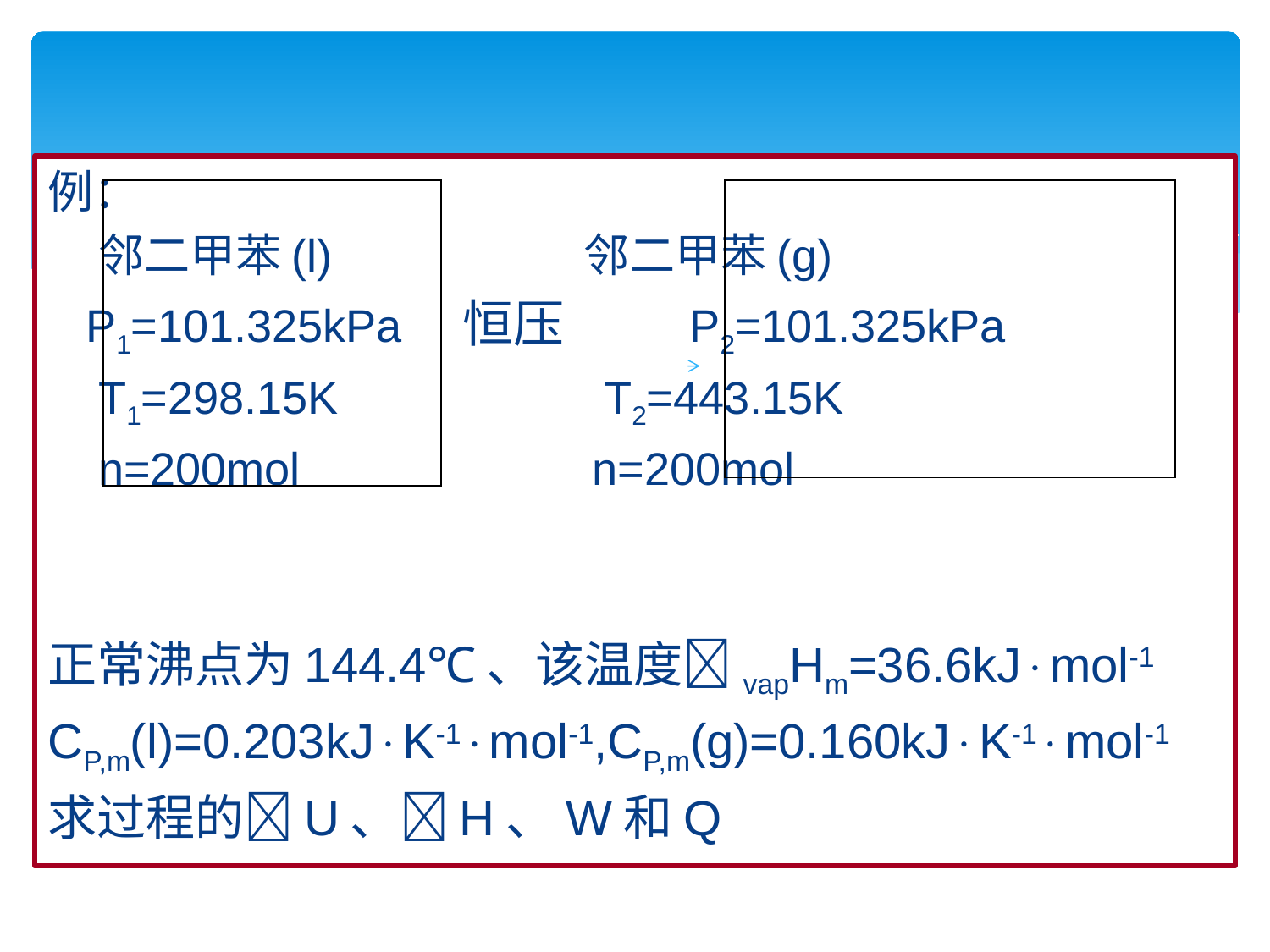

例：
    邻二甲苯(l)                   邻二甲苯(g)
   P1=101.325kPa    恒压          P2=101.325kPa
    T1=298.15K                     T2=443.15K
    n=200mol                       n=200mol

正常沸点为144.4℃、该温度ΔvapHm=36.6kJ⋅mol-1
CP,m(l)=0.203kJ⋅K-1⋅mol-1,CP,m(g)=0.160kJ⋅K-1⋅mol-1
求过程的ΔU、ΔH、W和Q